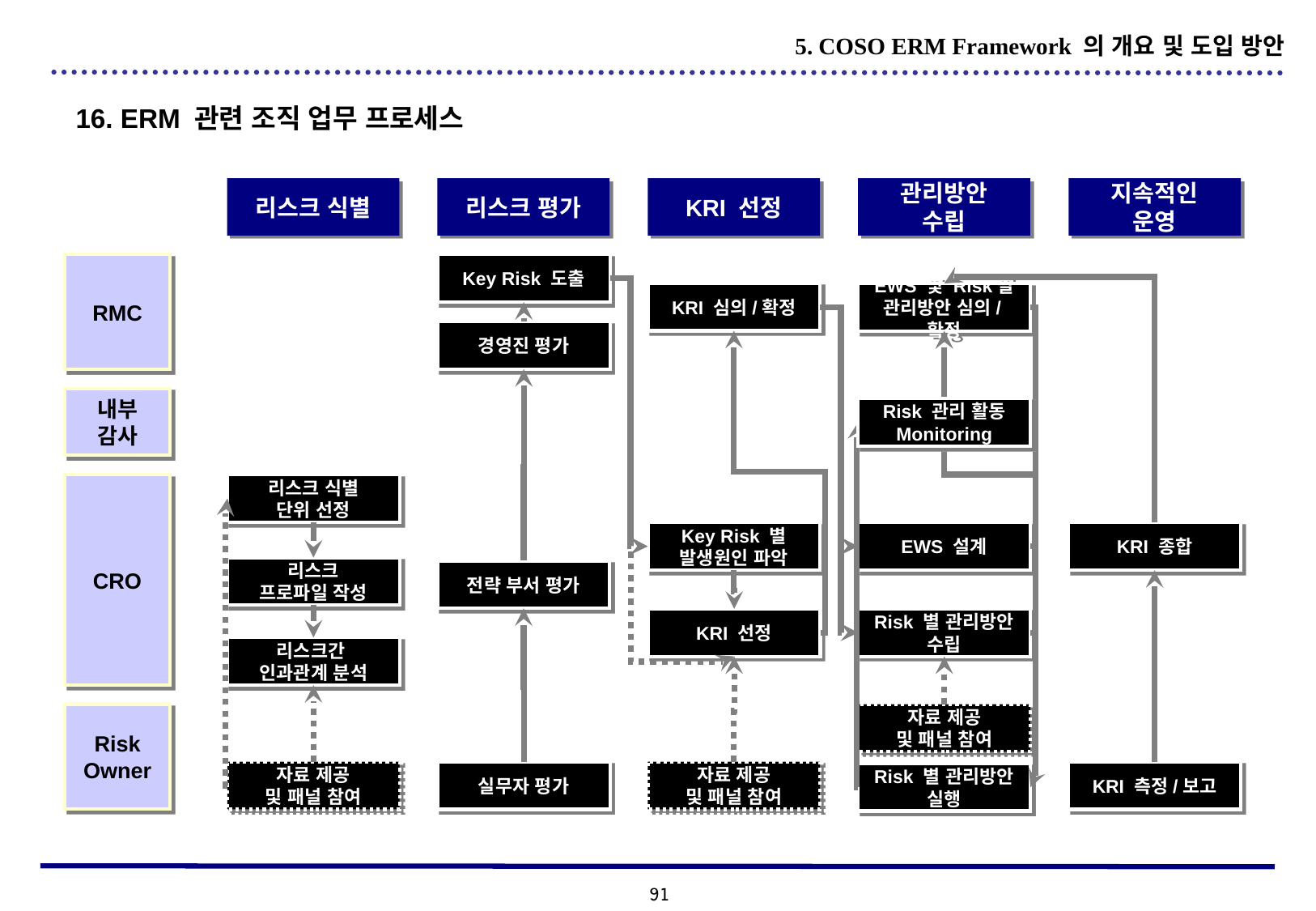

5. COSO ERM Framework 의 개요 및 도입 방안
16. ERM 관련 조직 업무 프로세스
리스크 식별
리스크 평가
KRI 선정
관리방안
수립
지속적인
운영
RMC
Key Risk 도출
KRI 심의/확정
EWS 및 Risk별
관리방안 심의/확정
경영진 평가
내부
감사
Risk 관리 활동
Monitoring
CRO
리스크 식별
단위 선정
Key Risk 별
발생원인 파악
EWS 설계
KRI 종합
리스크
프로파일 작성
전략 부서 평가
KRI 선정
Risk 별 관리방안
수립
리스크간
인과관계 분석
Risk Owner
자료 제공
및 패널 참여
자료 제공
및 패널 참여
실무자 평가
자료 제공
및 패널 참여
KRI 측정/보고
Risk 별 관리방안
실행